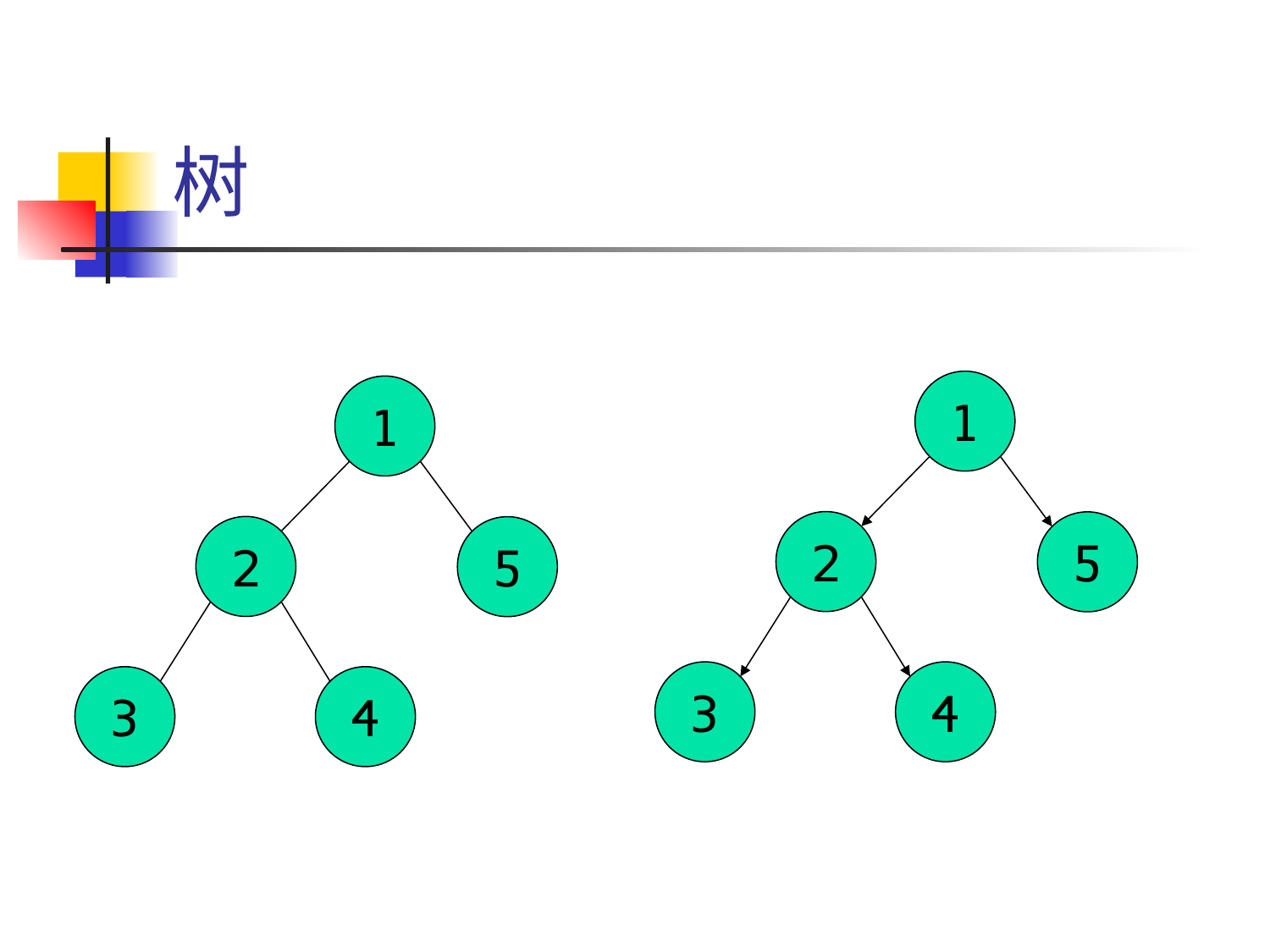

# 树
1
2
5
3
4
1
2
5
3
4